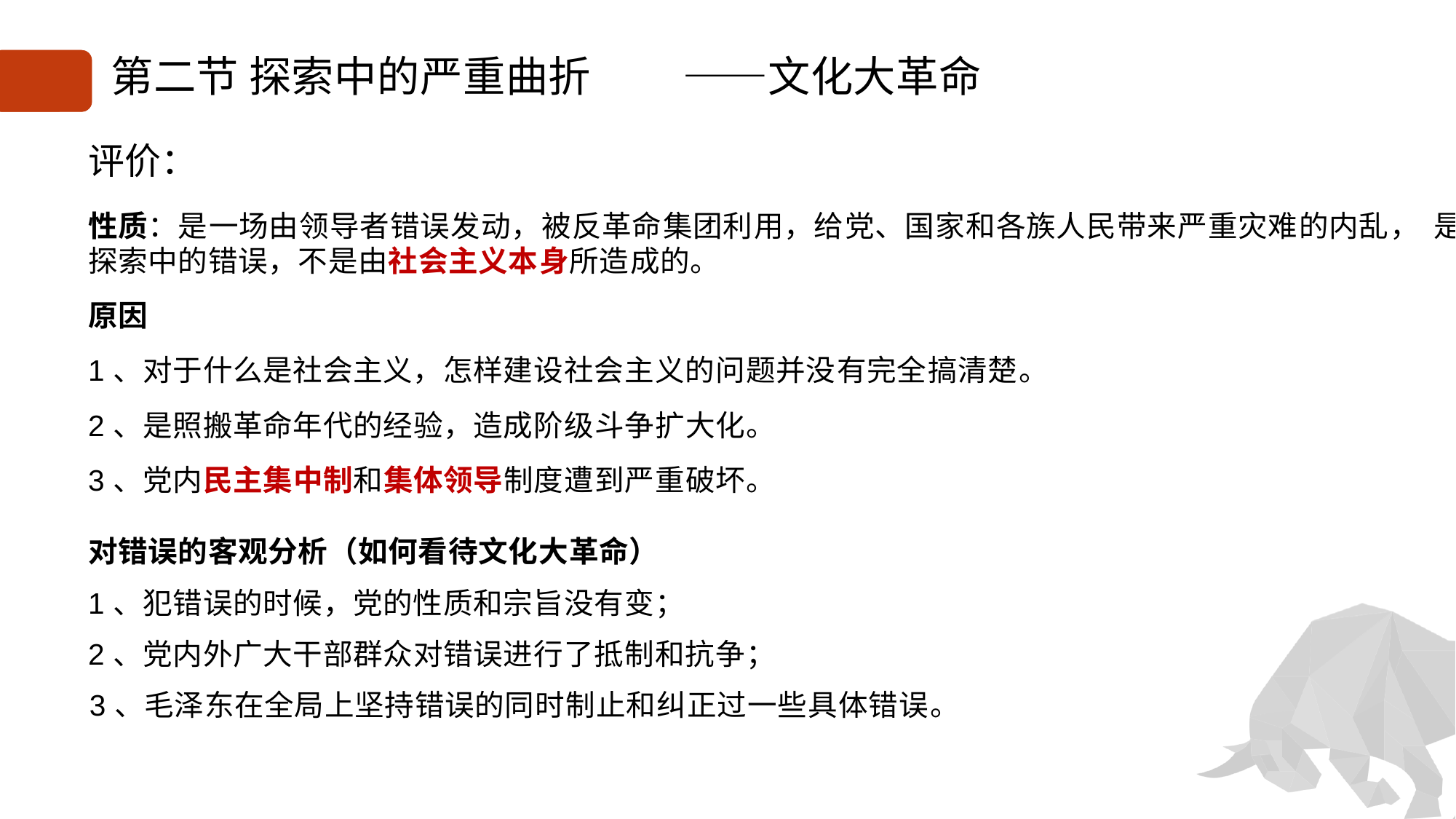

# 第二节 探索中的严重曲折	——文化大革命

评价：
性质：是一场由领导者错误发动，被反革命集团利用，给党、国家和各族人民带来严重灾难的内乱，  是探索中的错误，不是由社会主义本身所造成的。
原因
1、对于什么是社会主义，怎样建设社会主义的问题并没有完全搞清楚。
2、是照搬革命年代的经验，造成阶级斗争扩大化。
3、党内民主集中制和集体领导制度遭到严重破坏。

对错误的客观分析（如何看待文化大革命）
1、犯错误的时候，党的性质和宗旨没有变；
2、党内外广大干部群众对错误进行了抵制和抗争；
 	3、毛泽东在全局上坚持错误的同时制止和纠正过一些具体错误。